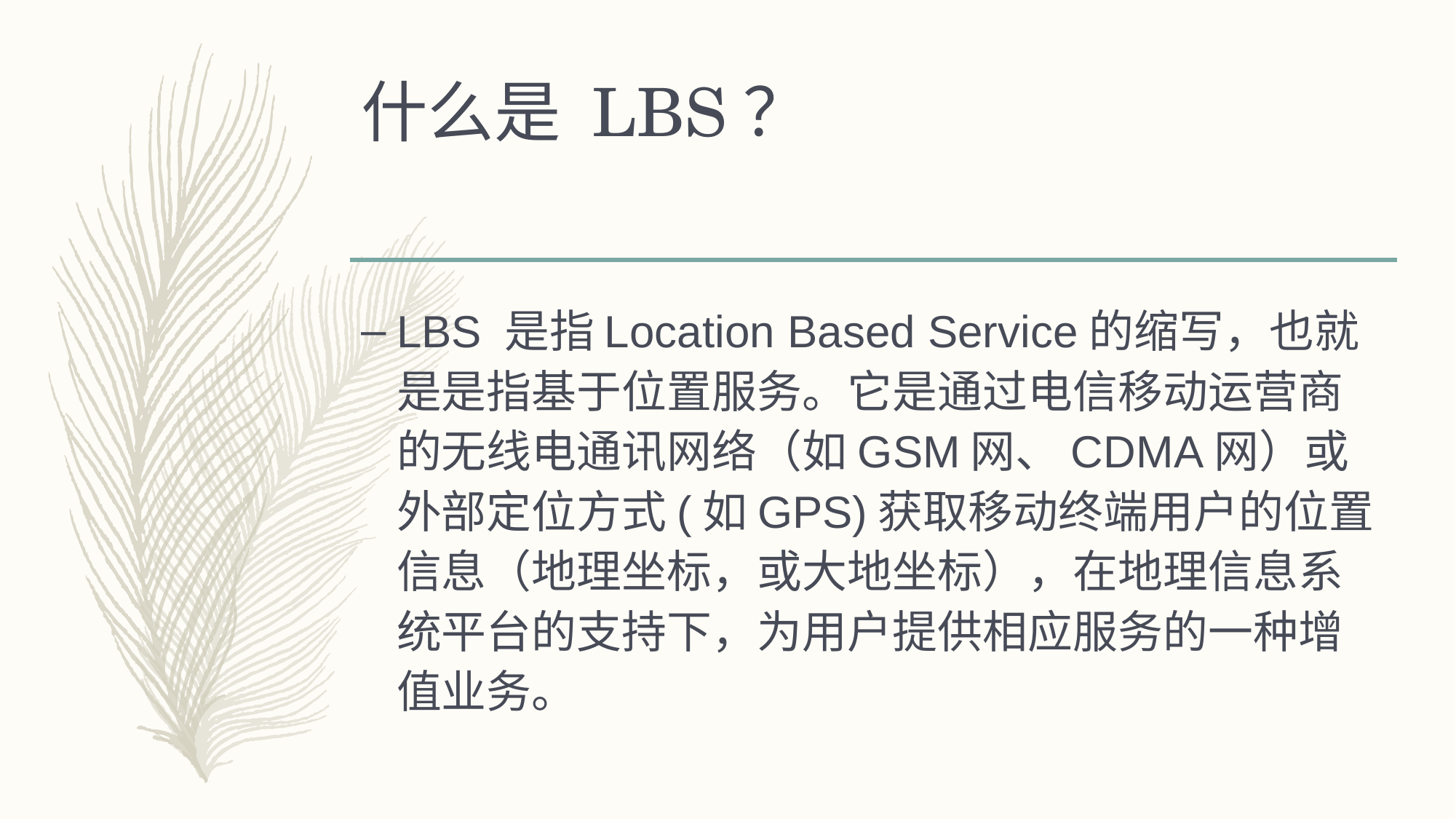

# 什么是 LBS？
LBS 是指Location Based Service的缩写，也就是是指基于位置服务。它是通过电信移动运营商的无线电通讯网络（如GSM网、CDMA网）或外部定位方式(如GPS)获取移动终端用户的位置信息（地理坐标，或大地坐标），在地理信息系统平台的支持下，为用户提供相应服务的一种增值业务。